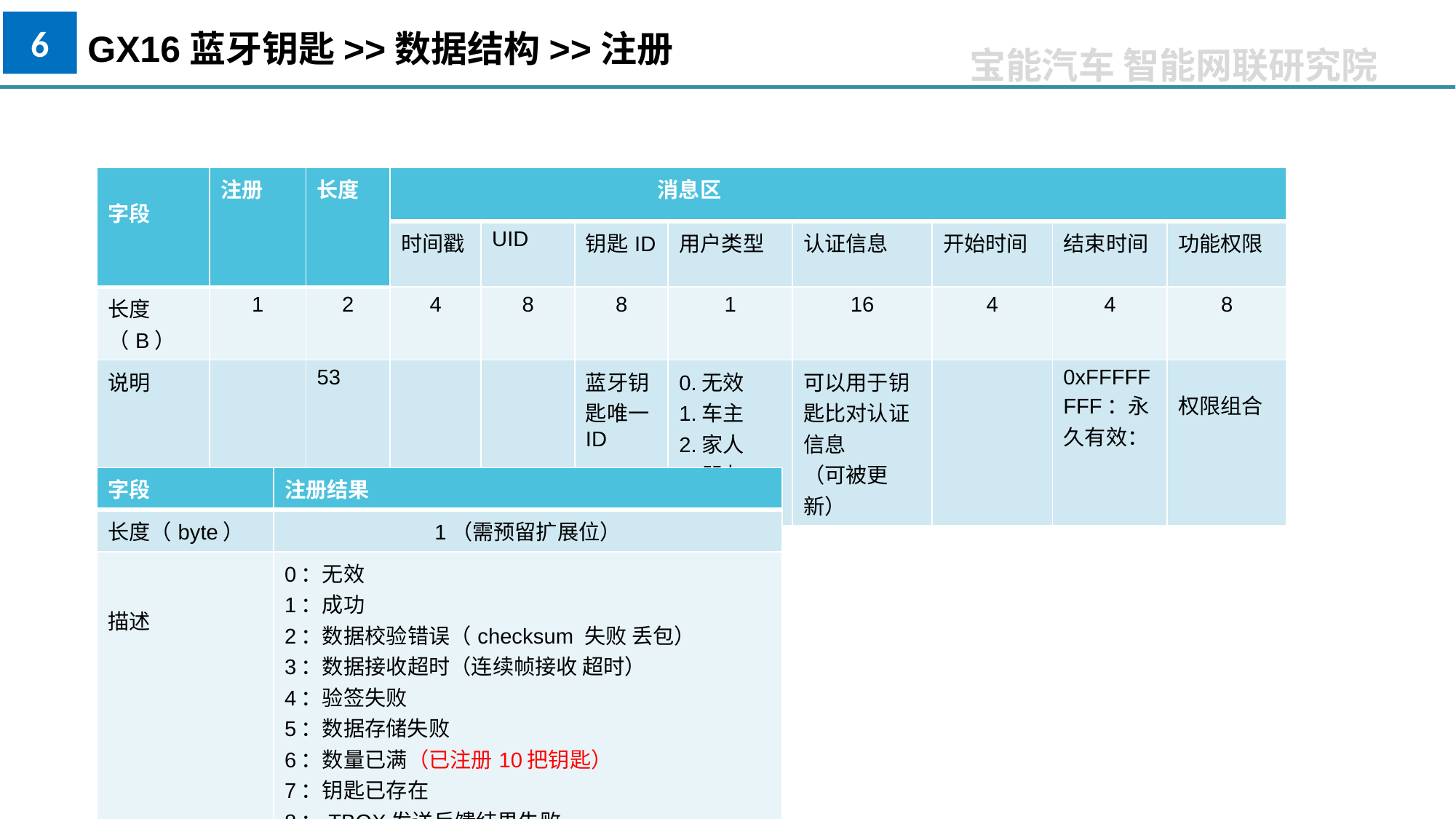

6
GX16蓝牙钥匙>>数据结构>>注册
| 字段 | 注册 | 长度 | 消息区 |  |  |  |  |  |  |  |
| --- | --- | --- | --- | --- | --- | --- | --- | --- | --- | --- |
|  |  |  | 时间戳 | UID | 钥匙ID | 用户类型 | 认证信息 | 开始时间 | 结束时间 | 功能权限 |
| 长度（B） | 1 | 2 | 4 | 8 | 8 | 1 | 16 | 4 | 4 | 8 |
| 说明 |  | 53 |  |  | 蓝牙钥匙唯一ID | 0.无效 1.车主 2.家人 3.朋友 4.其他 | 可以用于钥匙比对认证信息 （可被更新） |  | 0xFFFFFFFF：永久有效： | 权限组合 |
| 字段 | 注册结果 |
| --- | --- |
| 长度（byte） | 1（需预留扩展位） |
| 描述 | 0：无效 1：成功 2：数据校验错误（checksum 失败 丢包） 3：数据接收超时（连续帧接收 超时） 4：验签失败 5：数据存储失败 6：数量已满（已注册10把钥匙） 7：钥匙已存在 8：TBOX发送反馈结果失败 9：时间戳异常？ |